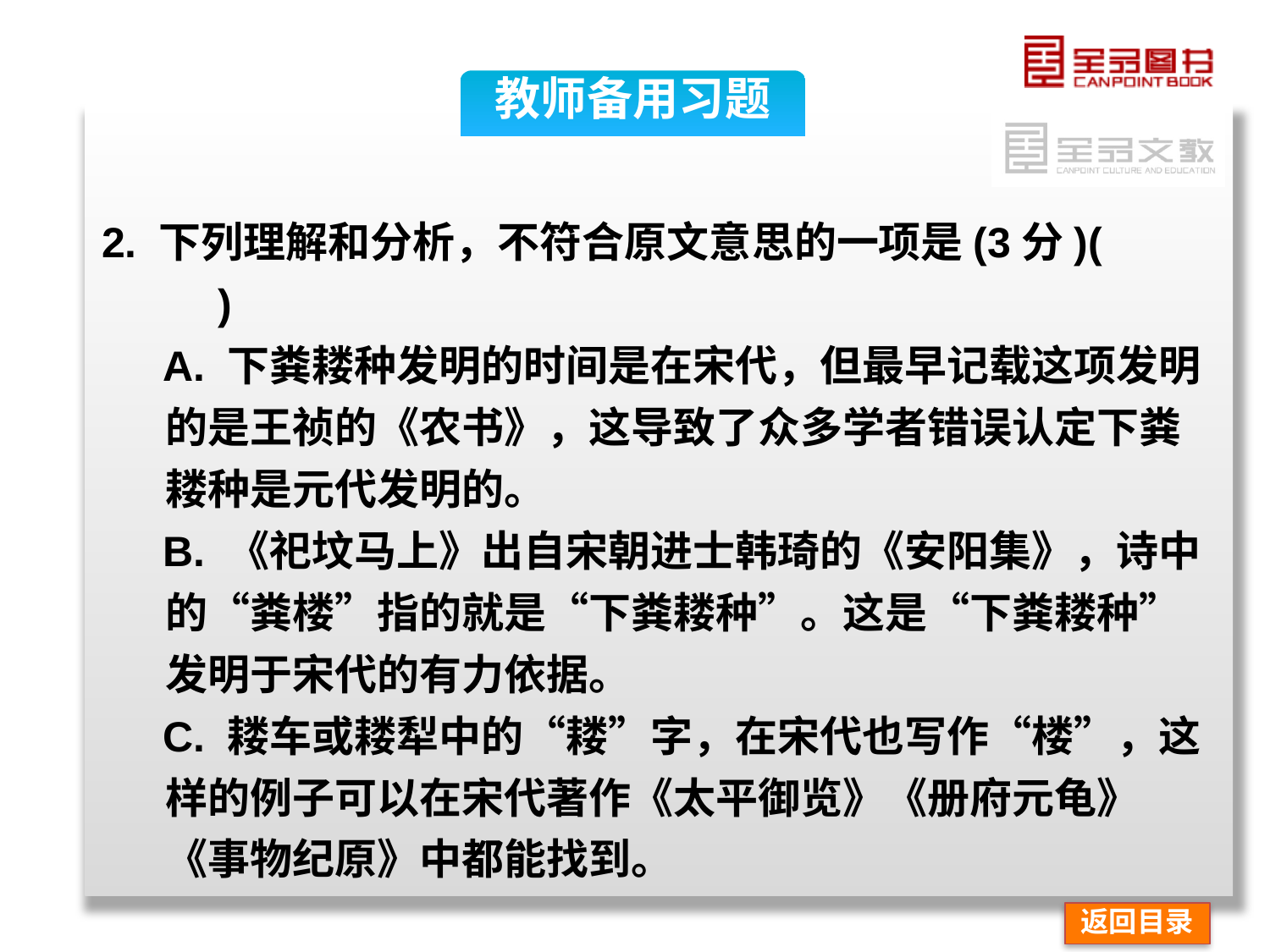

教师备用习题
2. 下列理解和分析，不符合原文意思的一项是(3分)(　　)
A. 下粪耧种发明的时间是在宋代，但最早记载这项发明的是王祯的《农书》，这导致了众多学者错误认定下粪耧种是元代发明的。
B. 《祀坟马上》出自宋朝进士韩琦的《安阳集》，诗中的“粪楼”指的就是“下粪耧种”。这是“下粪耧种”发明于宋代的有力依据。
C. 耧车或耧犁中的“耧”字，在宋代也写作“楼”，这样的例子可以在宋代著作《太平御览》《册府元龟》《事物纪原》中都能找到。
返回目录